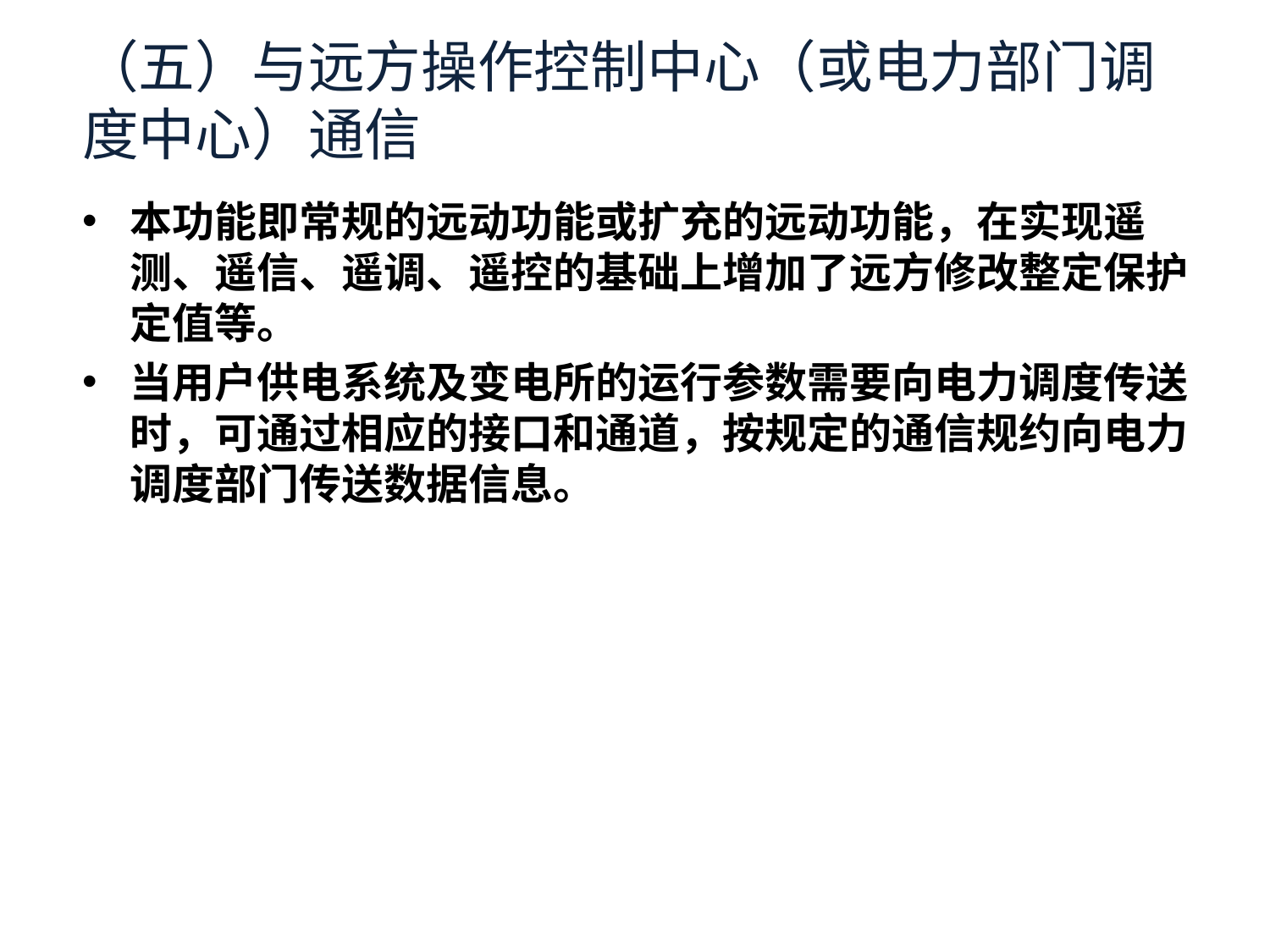

# （五）与远方操作控制中心（或电力部门调度中心）通信
本功能即常规的远动功能或扩充的远动功能，在实现遥测、遥信、遥调、遥控的基础上增加了远方修改整定保护定值等。
当用户供电系统及变电所的运行参数需要向电力调度传送时，可通过相应的接口和通道，按规定的通信规约向电力调度部门传送数据信息。